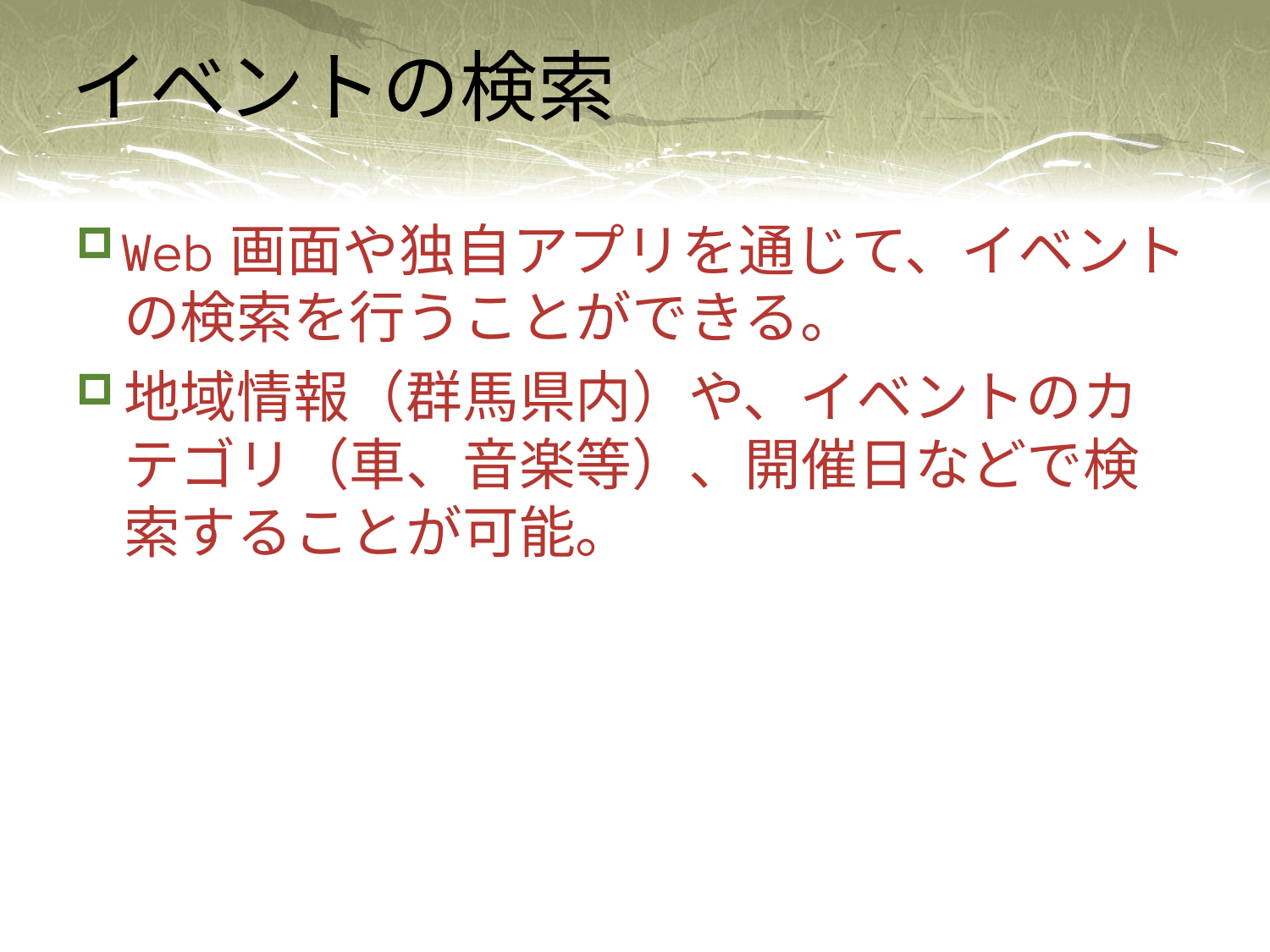

# イベントの検索
Web画面や独自アプリを通じて、イベントの検索を行うことができる。
地域情報（群馬県内）や、イベントのカテゴリ（車、音楽等）、開催日などで検索することが可能。